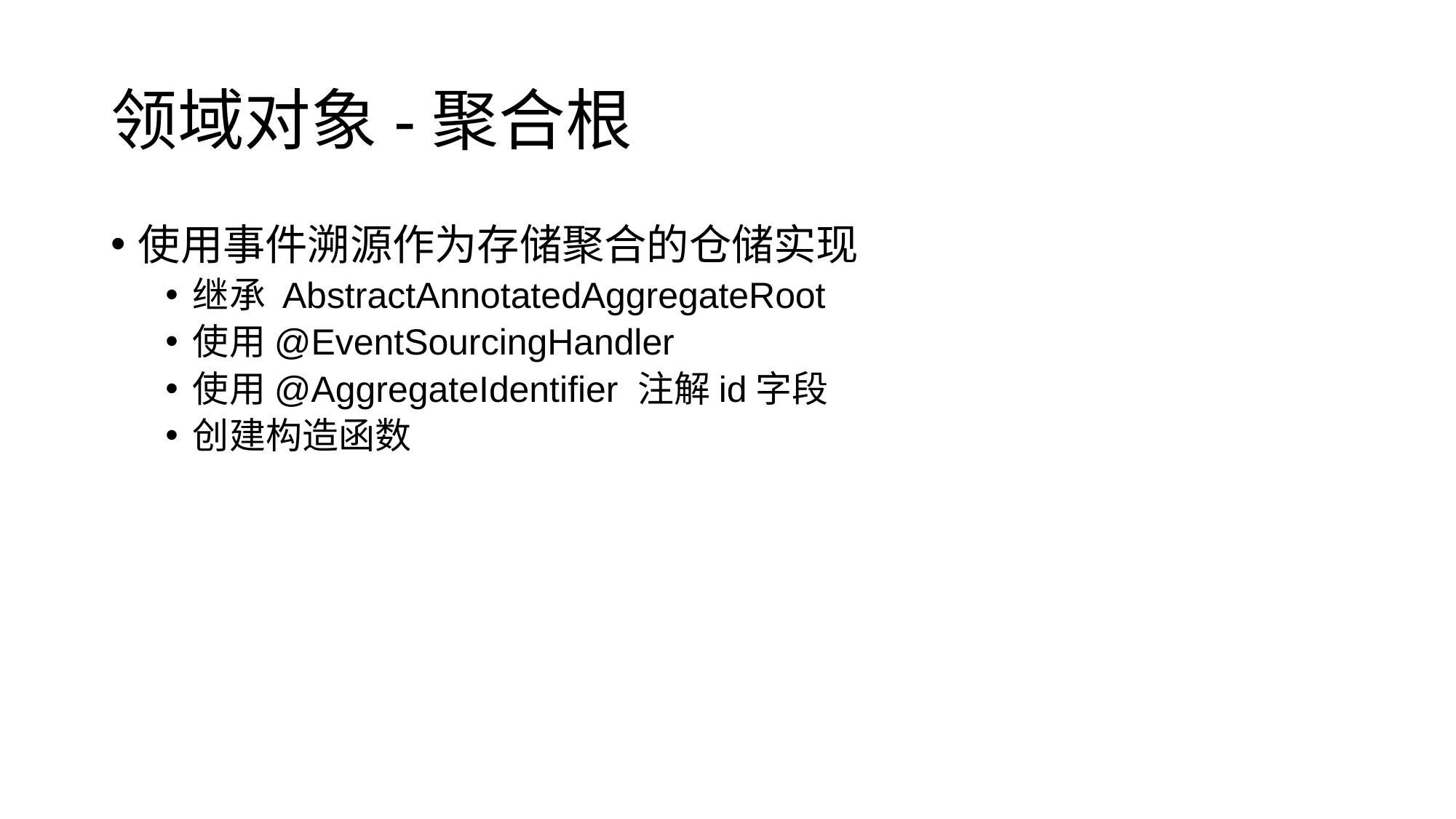

# 领域对象-聚合根
使用事件溯源作为存储聚合的仓储实现
继承 AbstractAnnotatedAggregateRoot
使用@EventSourcingHandler
使用@AggregateIdentifier 注解id字段
创建构造函数